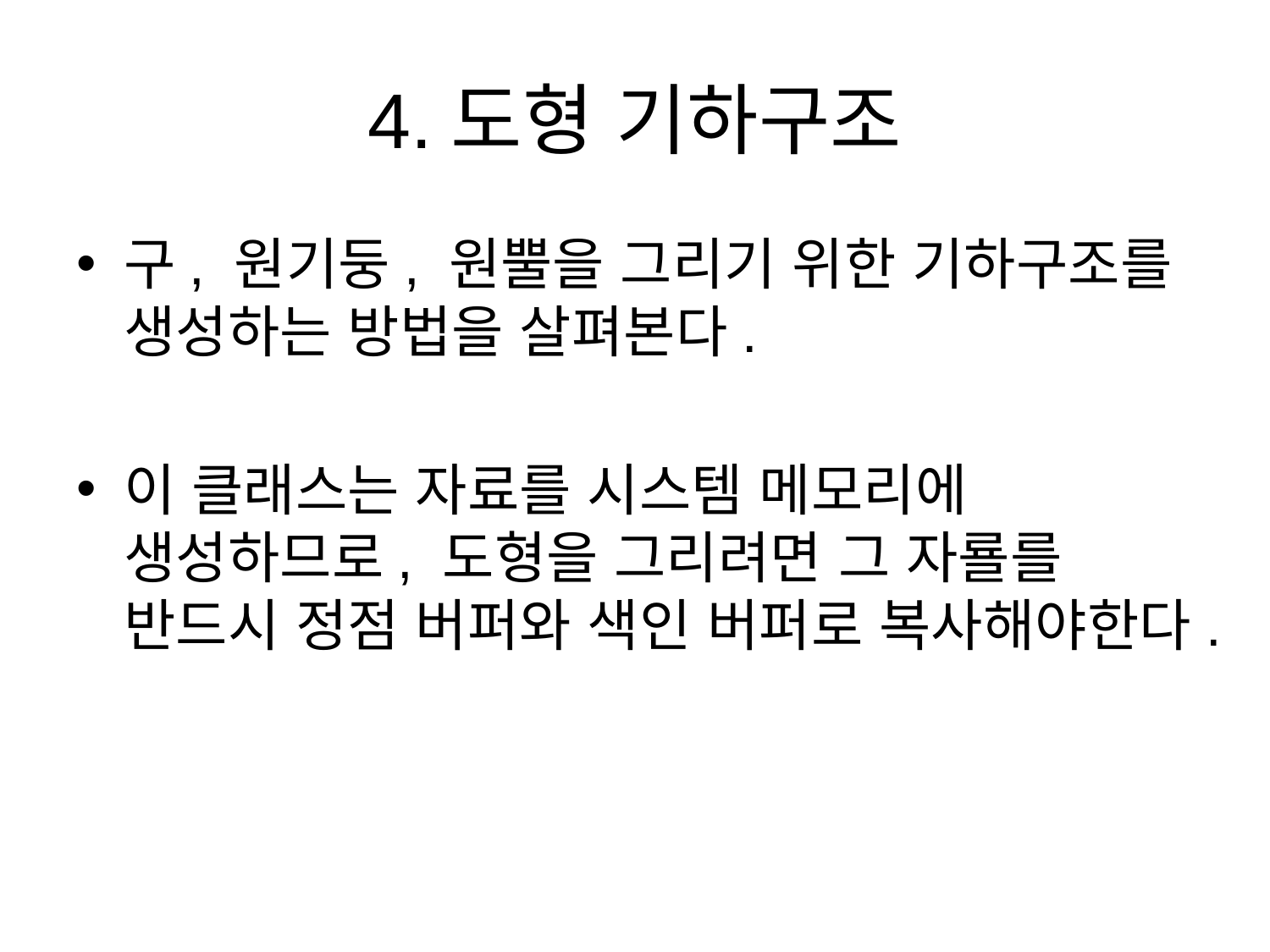

# 4.도형 기하구조
구, 원기둥, 원뿔을 그리기 위한 기하구조를 생성하는 방법을 살펴본다.

이 클래스는 자료를 시스템 메모리에 생성하므로, 도형을 그리려면 그 자룔를 반드시 정점 버퍼와 색인 버퍼로 복사해야한다.